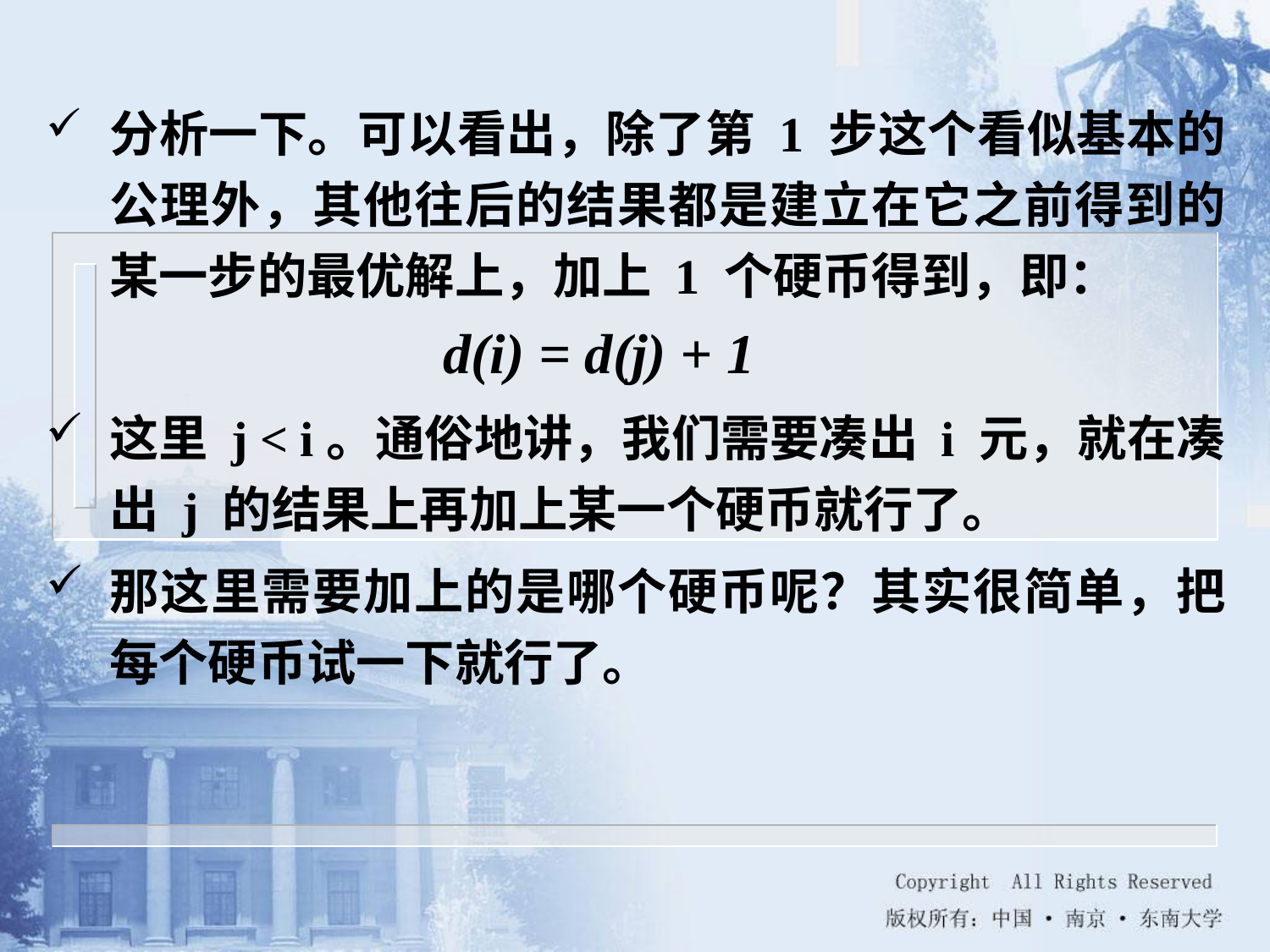

分析一下。可以看出，除了第 1 步这个看似基本的公理外，其他往后的结果都是建立在它之前得到的某一步的最优解上，加上 1 个硬币得到，即：
                            d(i) = d(j) + 1
这里 j < i。通俗地讲，我们需要凑出 i 元，就在凑出 j 的结果上再加上某一个硬币就行了。
那这里需要加上的是哪个硬币呢？其实很简单，把每个硬币试一下就行了。